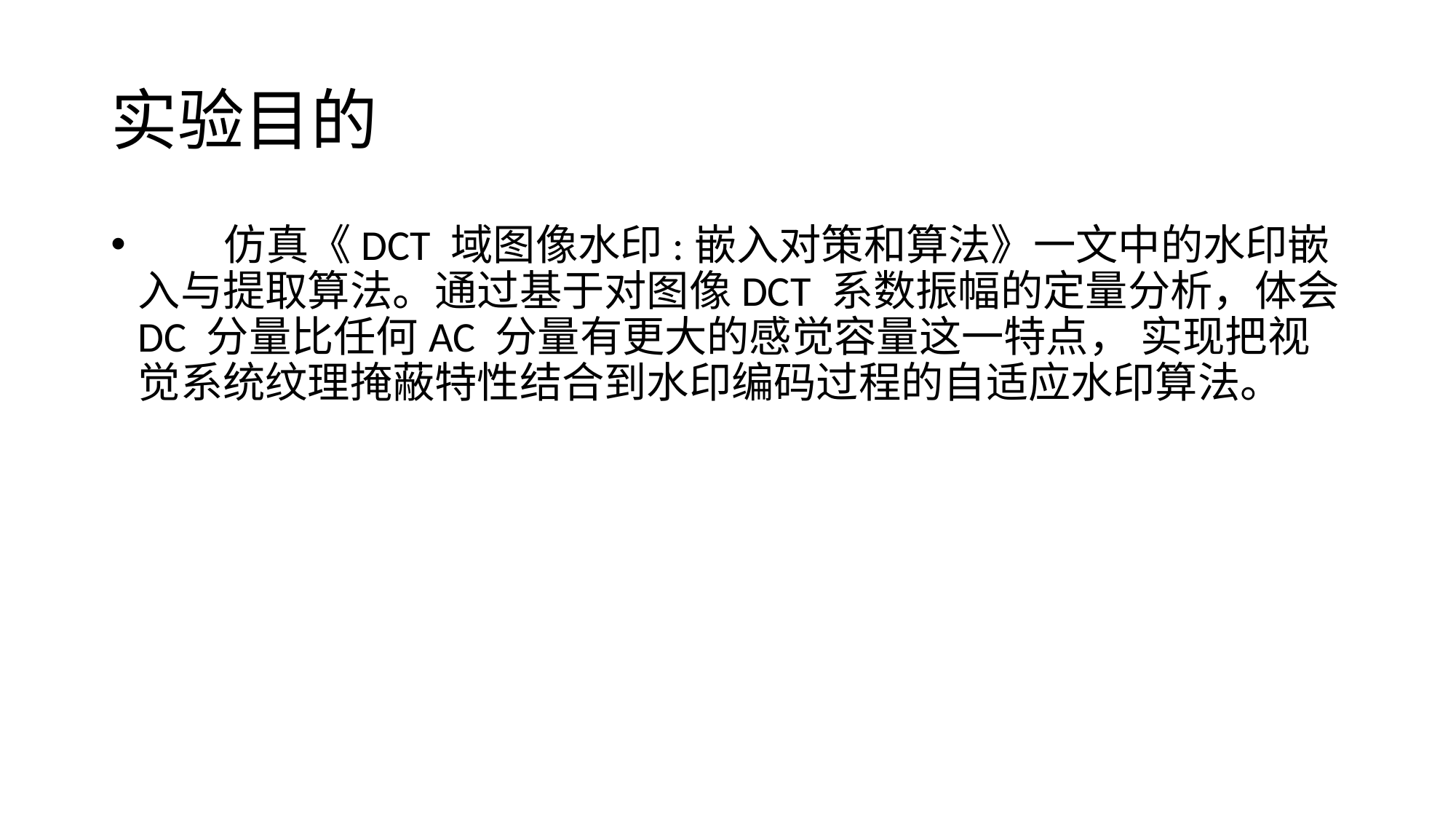

# 实验目的
        仿真《DCT 域图像水印:嵌入对策和算法》一文中的水印嵌入与提取算法。通过基于对图像DCT 系数振幅的定量分析，体会DC 分量比任何AC 分量有更大的感觉容量这一特点， 实现把视觉系统纹理掩蔽特性结合到水印编码过程的自适应水印算法。